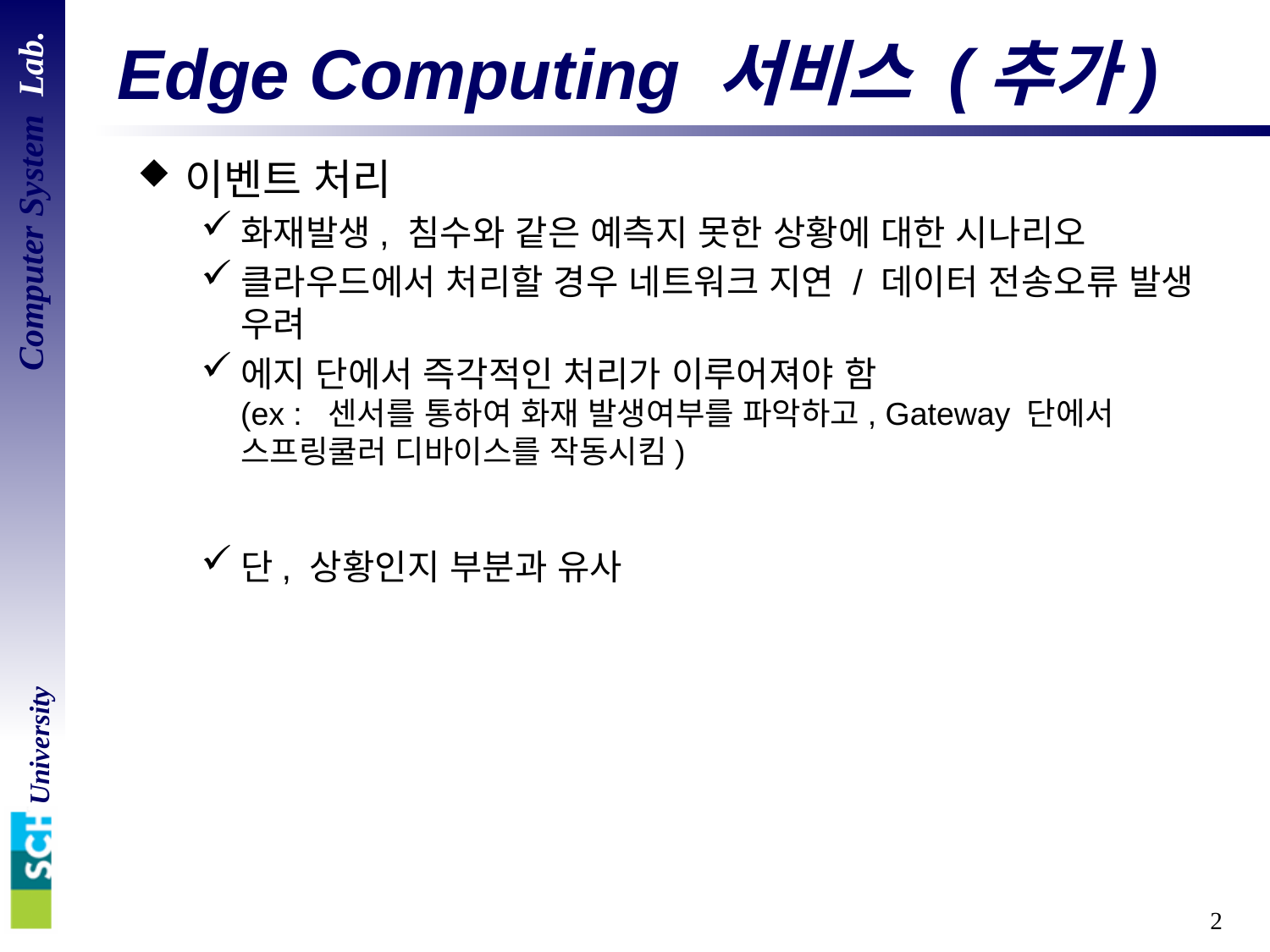

# Edge Computing 서비스 (추가)
이벤트 처리
화재발생, 침수와 같은 예측지 못한 상황에 대한 시나리오
클라우드에서 처리할 경우 네트워크 지연 / 데이터 전송오류 발생 우려
에지 단에서 즉각적인 처리가 이루어져야 함
(ex :  센서를 통하여 화재 발생여부를 파악하고, Gateway 단에서 스프링쿨러 디바이스를 작동시킴)

단, 상황인지 부분과 유사